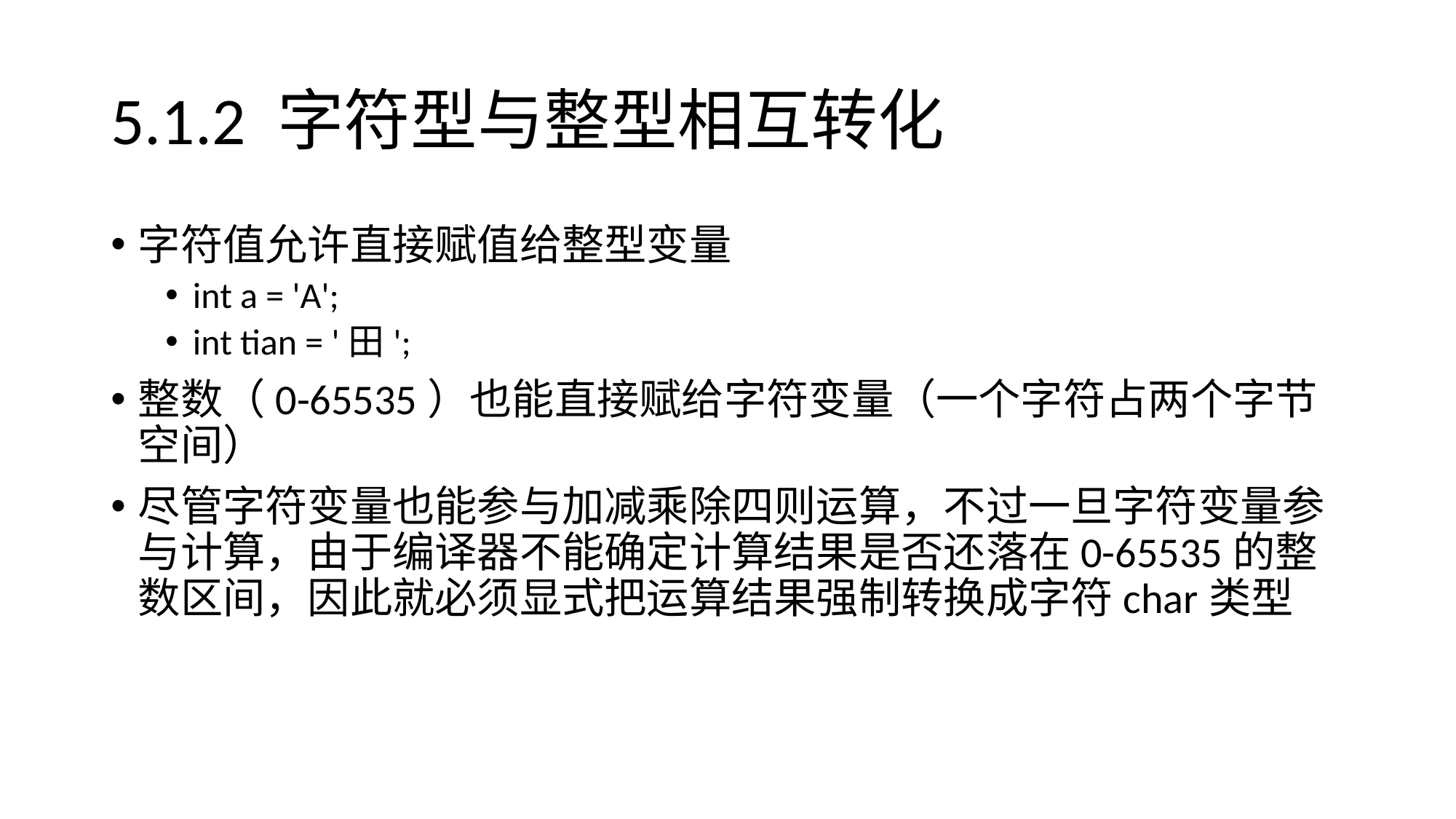

# 5.1.2 字符型与整型相互转化
字符值允许直接赋值给整型变量
int a = 'A';
int tian = '田';
整数（0-65535）也能直接赋给字符变量（一个字符占两个字节空间）
尽管字符变量也能参与加减乘除四则运算，不过一旦字符变量参与计算，由于编译器不能确定计算结果是否还落在0-65535的整数区间，因此就必须显式把运算结果强制转换成字符char类型